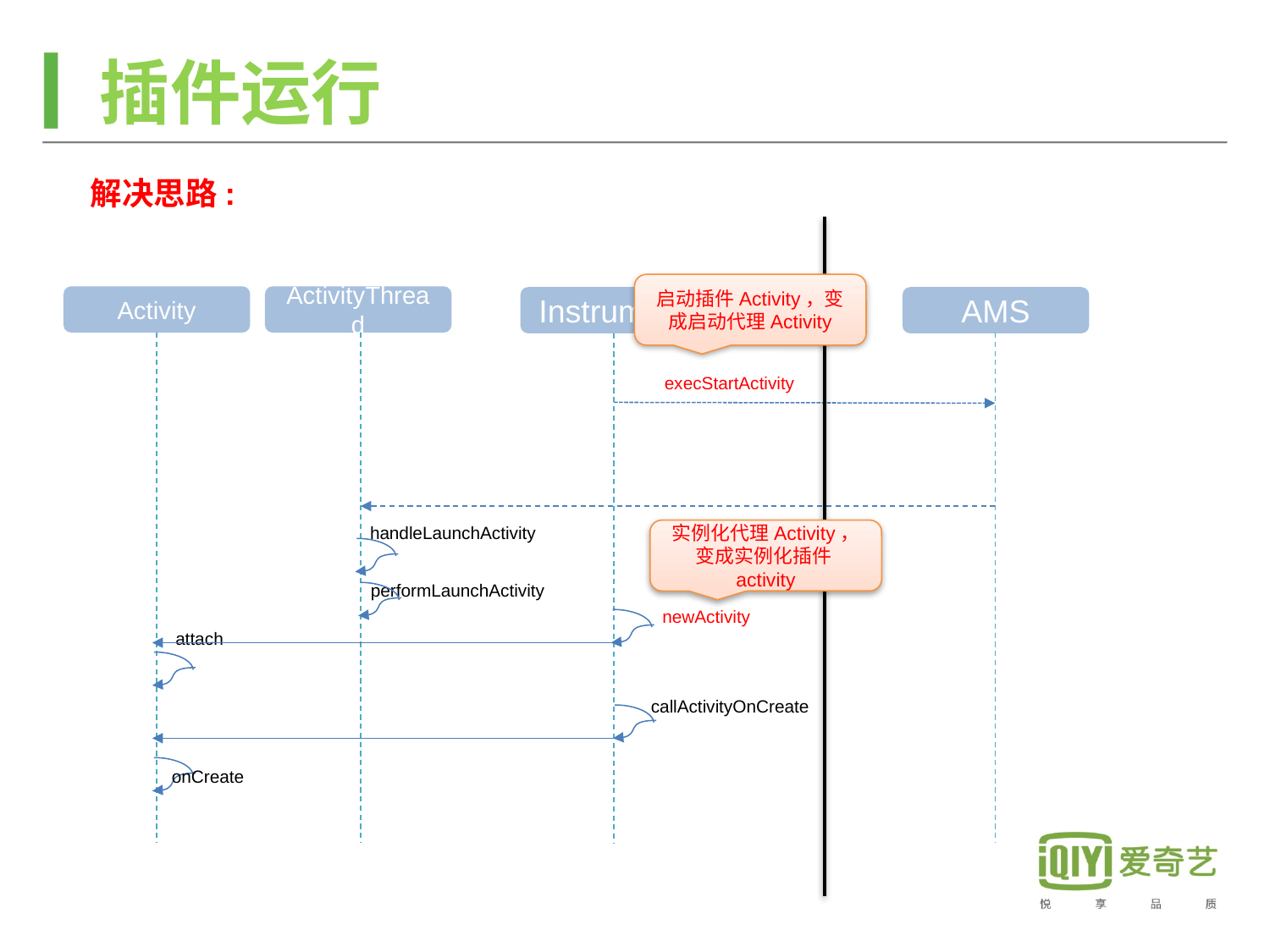

插件运行
解决思路:
Activity
ActivityThread
Instrument
AMS
execStartActivity
handleLaunchActivity

performLaunchActivity

newActivity

attach

callActivityOnCreate

onCreate
启动插件Activity，变成启动代理Activity
实例化代理Activity，变成实例化插件activity